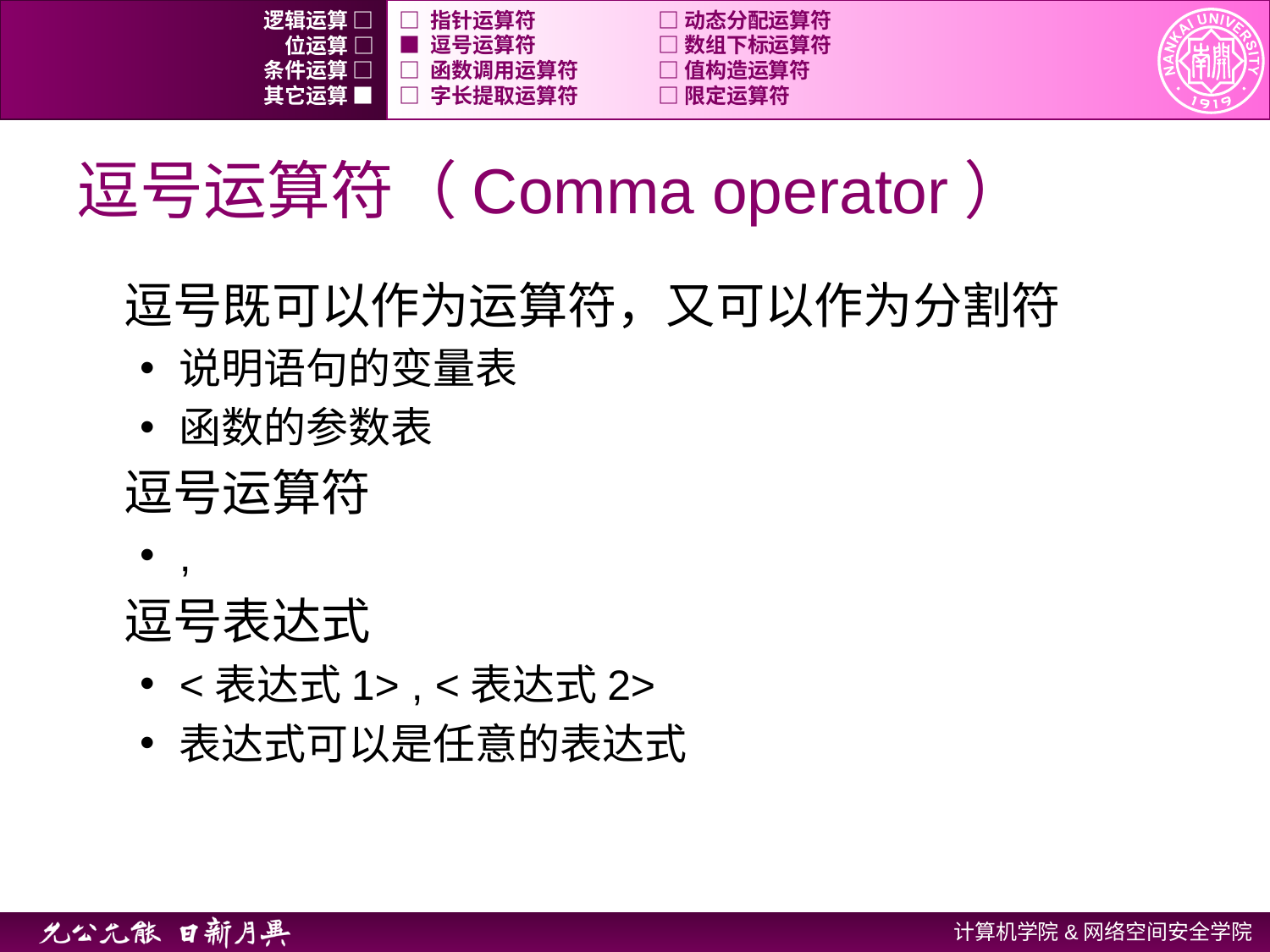

逻辑运算 □
□ 指针运算符	 □ 动态分配运算符
位运算 □
■ 逗号运算符	 □ 数组下标运算符
条件运算 □
□ 函数调用运算符	 □ 值构造运算符
其它运算 ■
□ 字长提取运算符	 □ 限定运算符

# 逗号运算符（Comma operator）
逗号既可以作为运算符，又可以作为分割符
说明语句的变量表
函数的参数表
逗号运算符
,
逗号表达式
<表达式1> , <表达式2>
表达式可以是任意的表达式